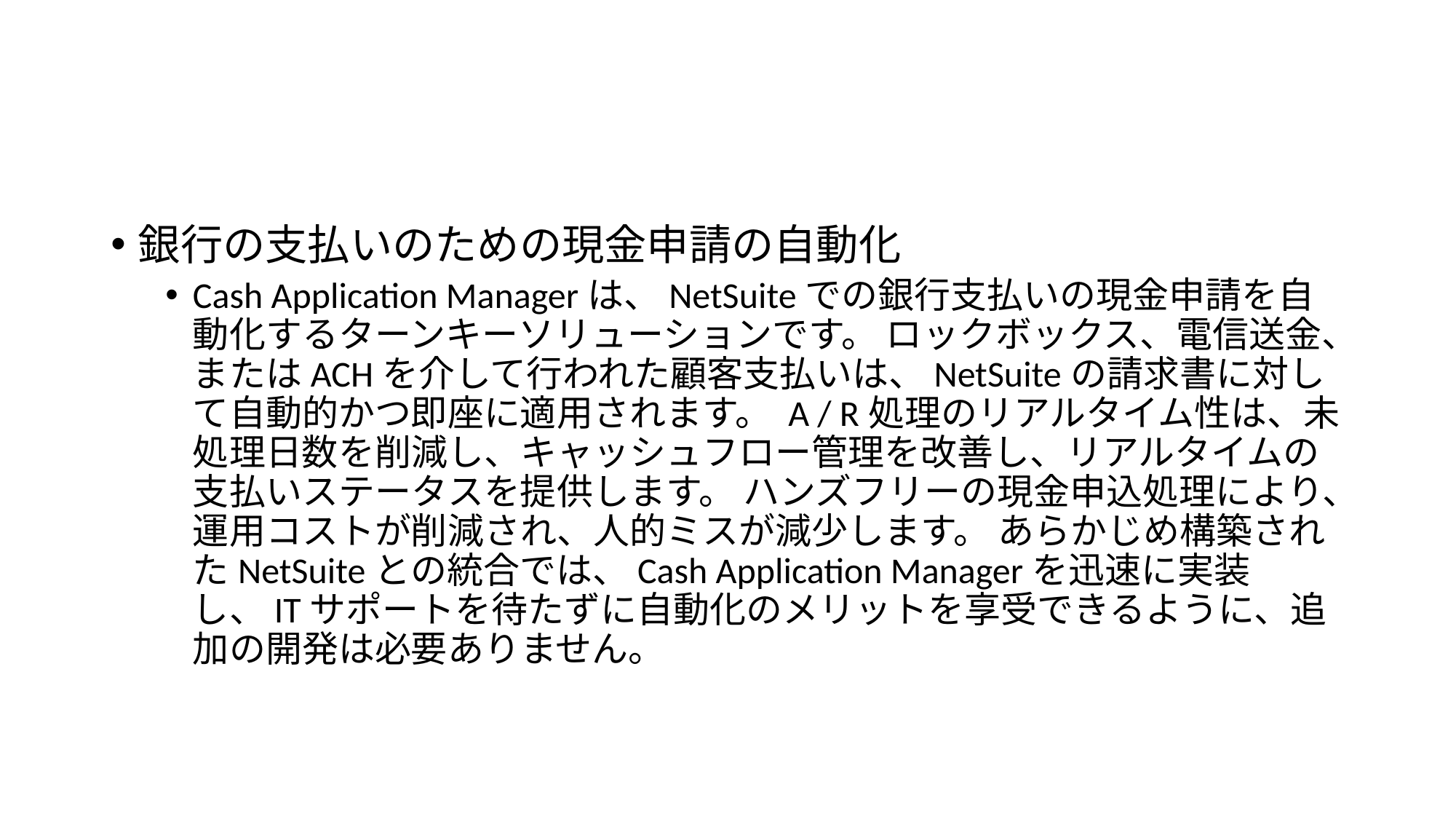

#
銀行の支払いのための現金申請の自動化
Cash Application Managerは、NetSuiteでの銀行支払いの現金申請を自動化するターンキーソリューションです。 ロックボックス、電信送金、またはACHを介して行われた顧客支払いは、NetSuiteの請求書に対して自動的かつ即座に適用されます。 A / R処理のリアルタイム性は、未処理日数を削減し、キャッシュフロー管理を改善し、リアルタイムの支払いステータスを提供します。 ハンズフリーの現金申込処理により、運用コストが削減され、人的ミスが減少します。 あらかじめ構築されたNetSuiteとの統合では、Cash Application Managerを迅速に実装し、ITサポートを待たずに自動化のメリットを享受できるように、追加の開発は必要ありません。